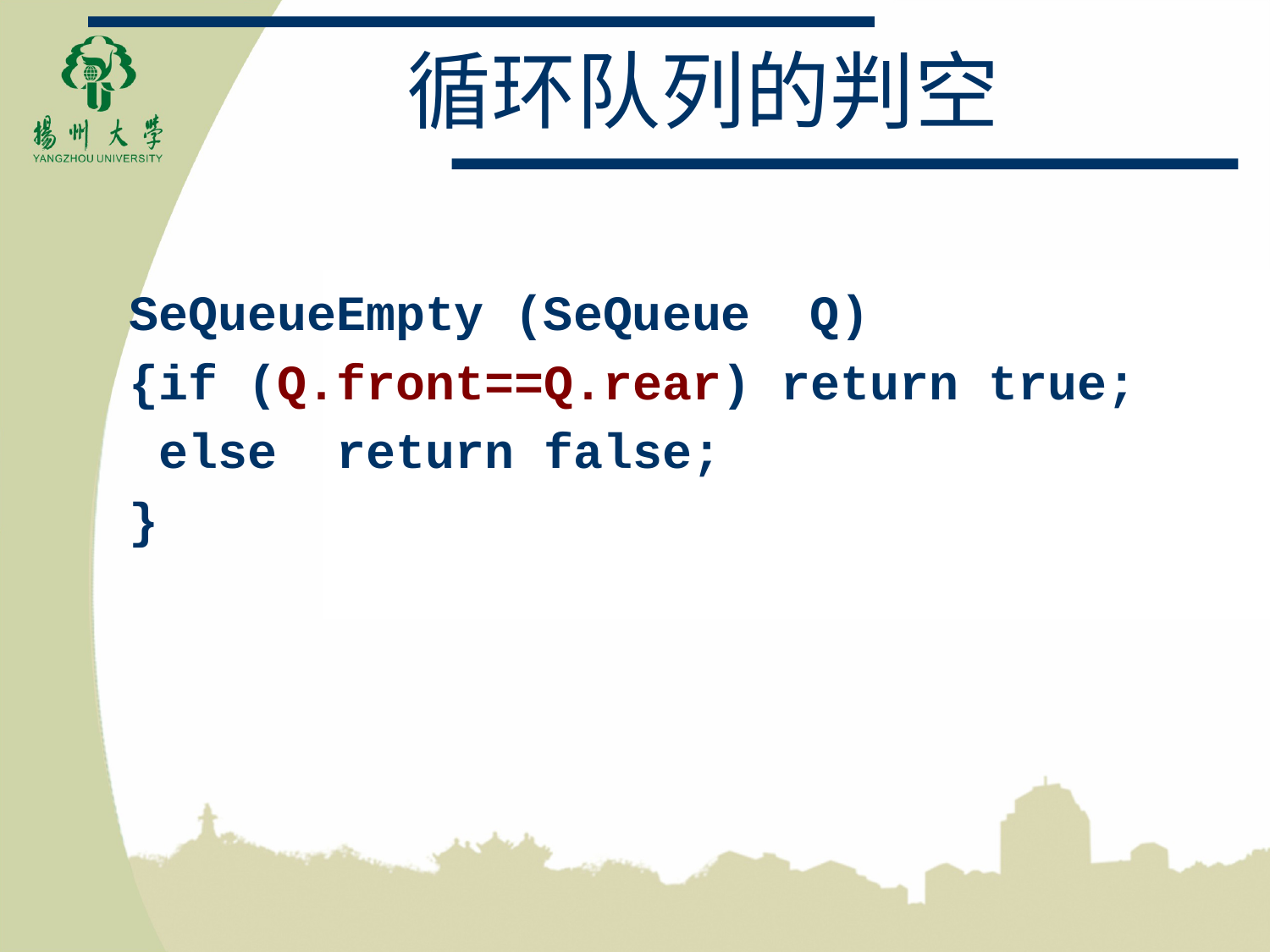

# 循环队列的判空
SeQueueEmpty (SeQueue  Q)
{if (Q.front==Q.rear) return true;
 else  return false;
}